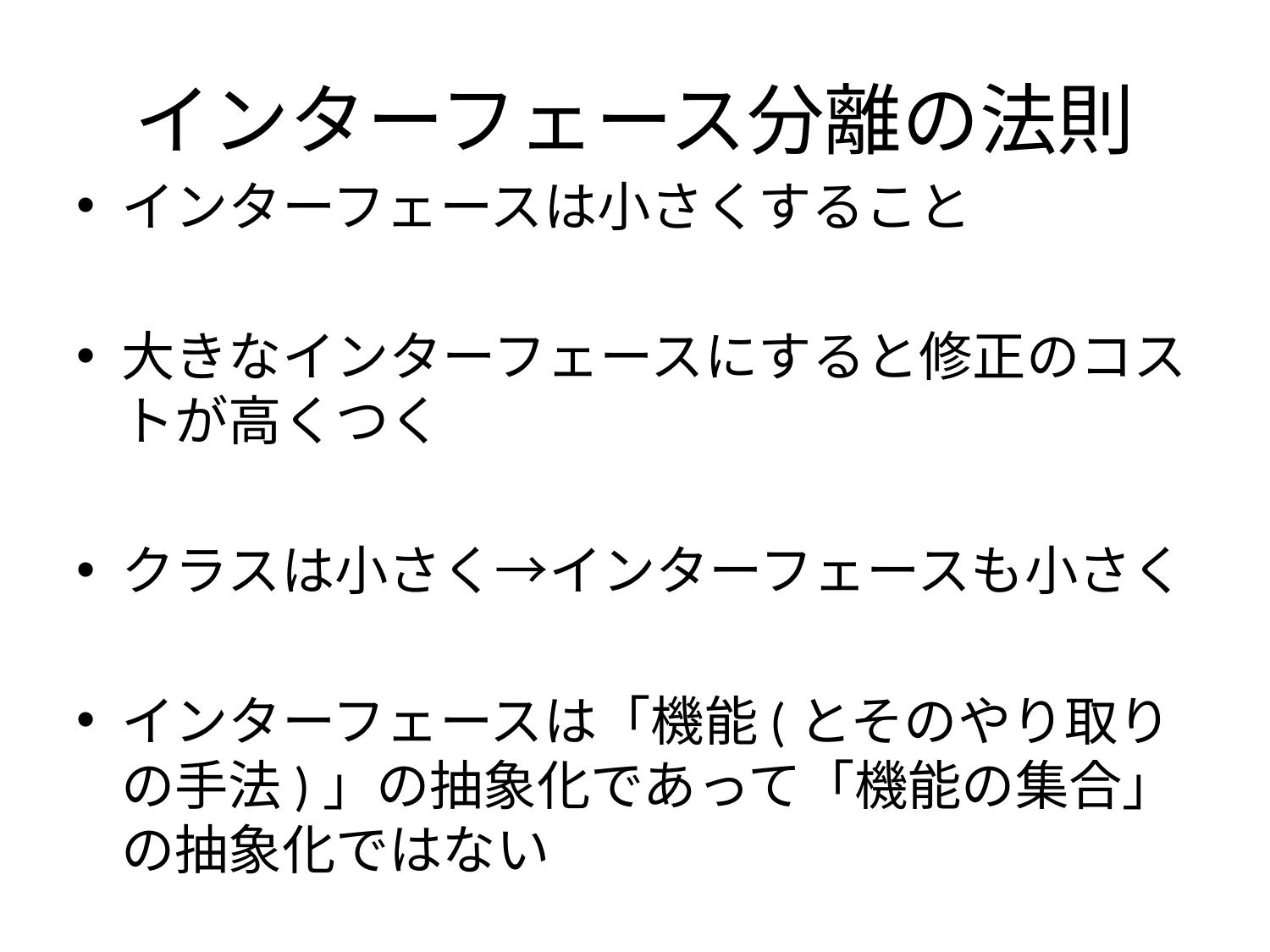

# インターフェース分離の法則
インターフェースは小さくすること

大きなインターフェースにすると修正のコストが高くつく

クラスは小さく→インターフェースも小さく

インターフェースは「機能(とそのやり取りの手法)」の抽象化であって「機能の集合」の抽象化ではない